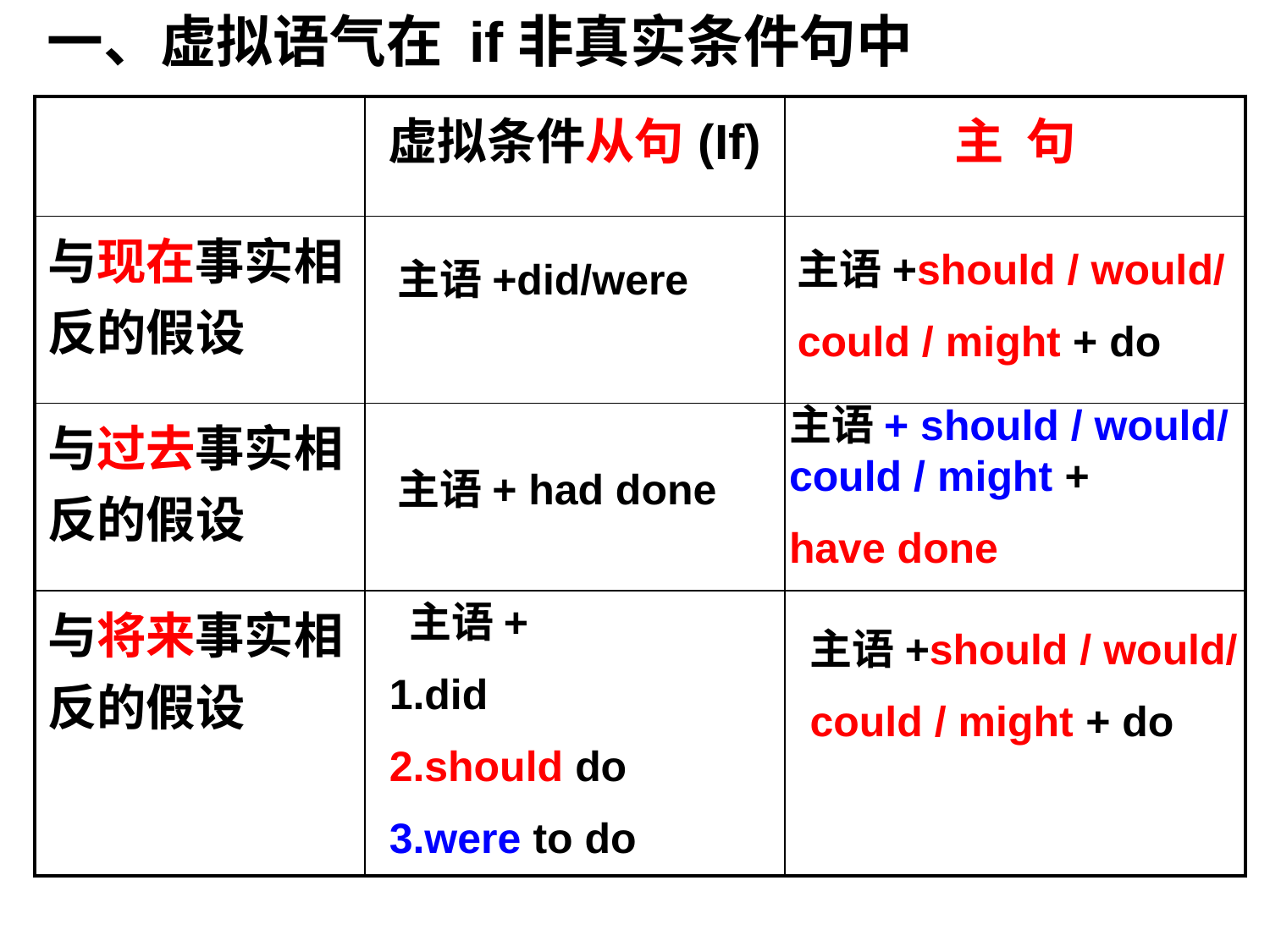

一、虚拟语气在 if非真实条件句中
|  | 虚拟条件从句(If) | 主 句 |
| --- | --- | --- |
| 与现在事实相反的假设 |  |  |
| 与过去事实相反的假设 |  |  |
| 与将来事实相反的假设 |  |  |
主语+should / would/
could / might + do
主语+did/were
主语+ should / would/ could / might +
have done
主语+ had done
 主语+
1.did
2.should do
3.were to do
主语+should / would/
could / might + do